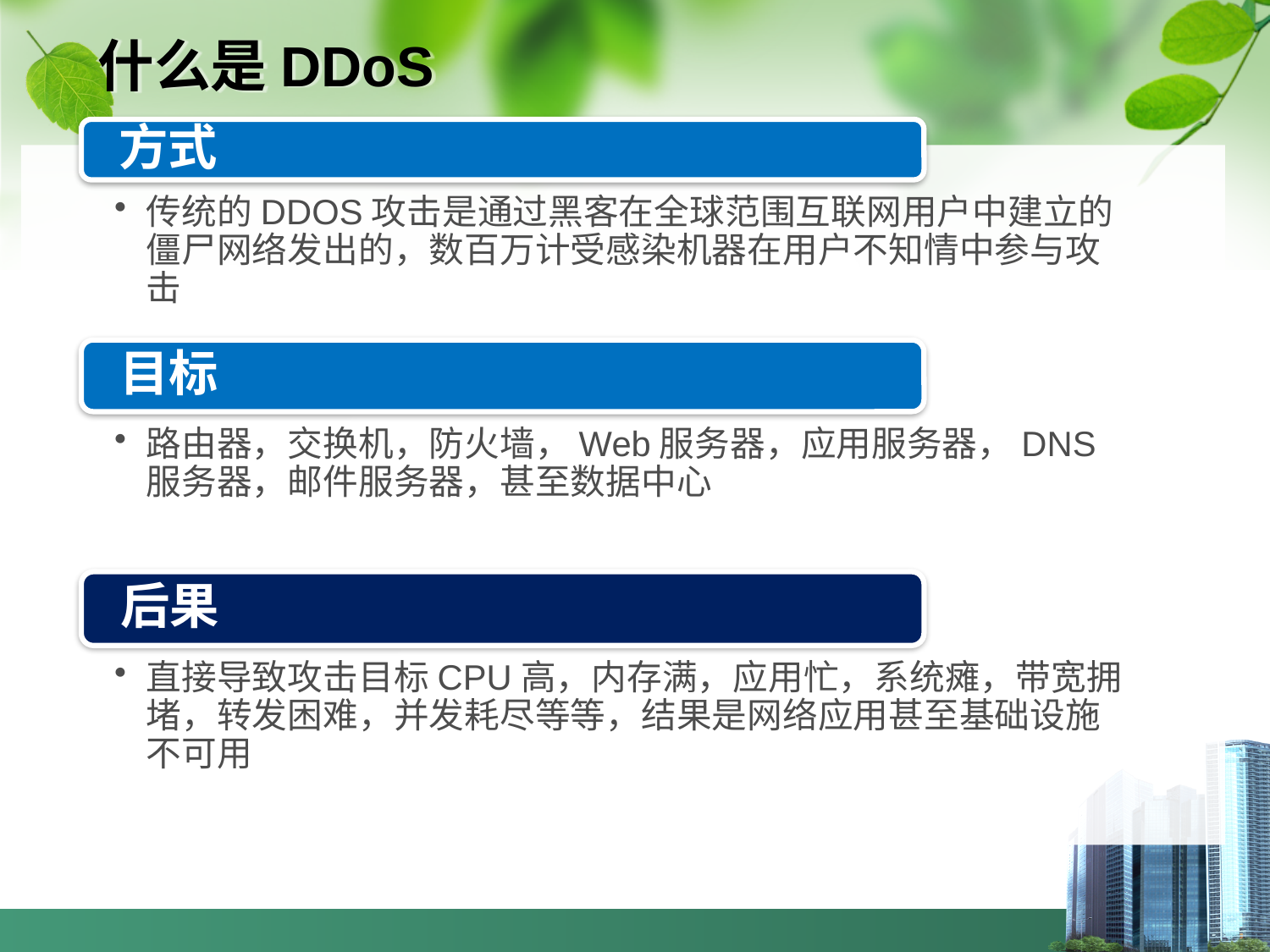

# 什么是DDoS
传统的DDOS攻击是通过黑客在全球范围互联网用户中建立的僵尸网络发出的，数百万计受感染机器在用户不知情中参与攻击
方式
路由器，交换机，防火墙，Web服务器，应用服务器，DNS服务器，邮件服务器，甚至数据中心
目标
直接导致攻击目标CPU高，内存满，应用忙，系统瘫，带宽拥堵，转发困难，并发耗尽等等，结果是网络应用甚至基础设施不可用
后果
计算机网络高级教程（第2版）